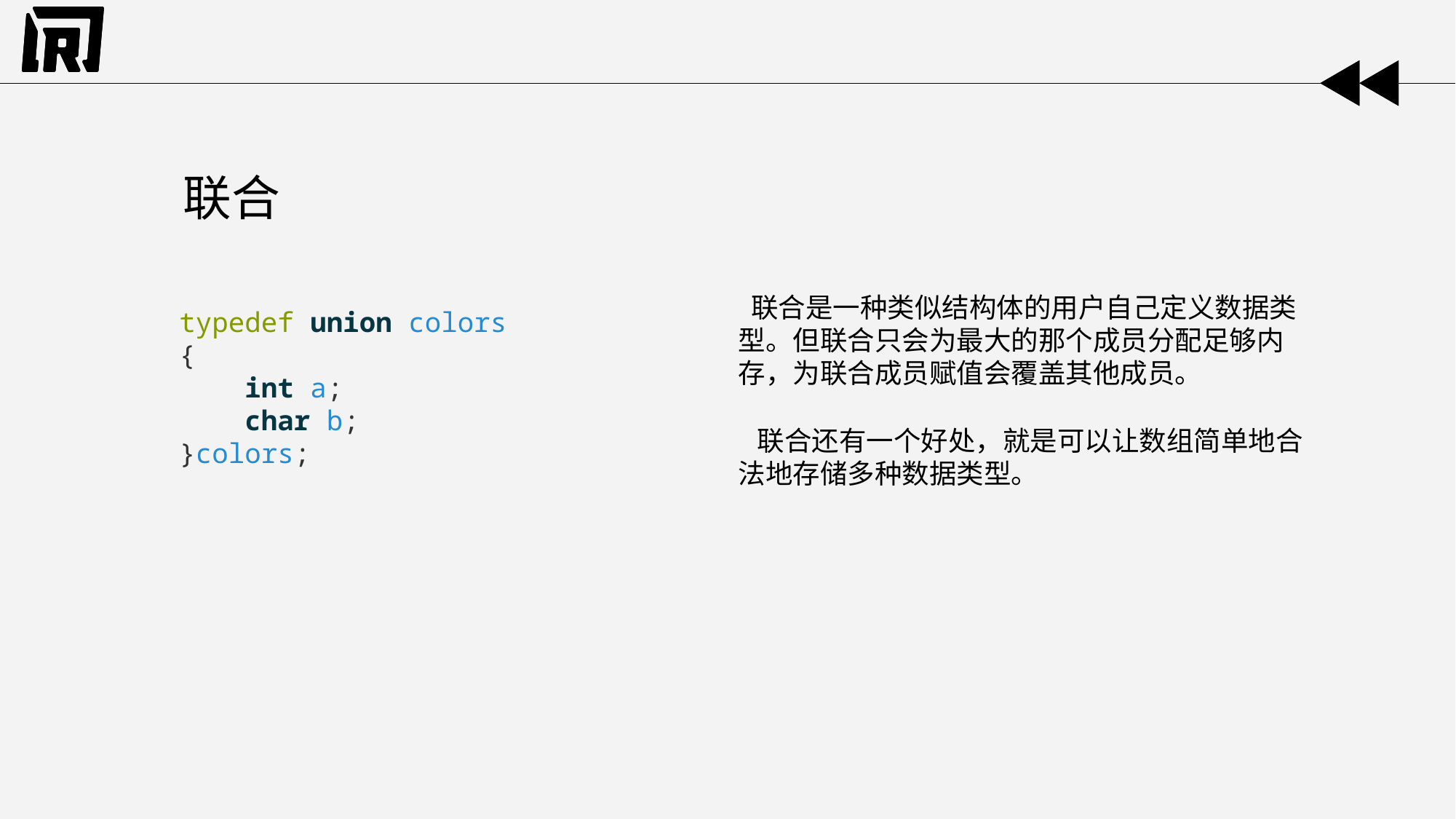

# 联合
 联合是一种类似结构体的用户自己定义数据类型。但联合只会为最大的那个成员分配足够内存，为联合成员赋值会覆盖其他成员。
typedef union colors
{
    int a;
    char b;
}colors;
  联合还有一个好处，就是可以让数组简单地合法地存储多种数据类型。